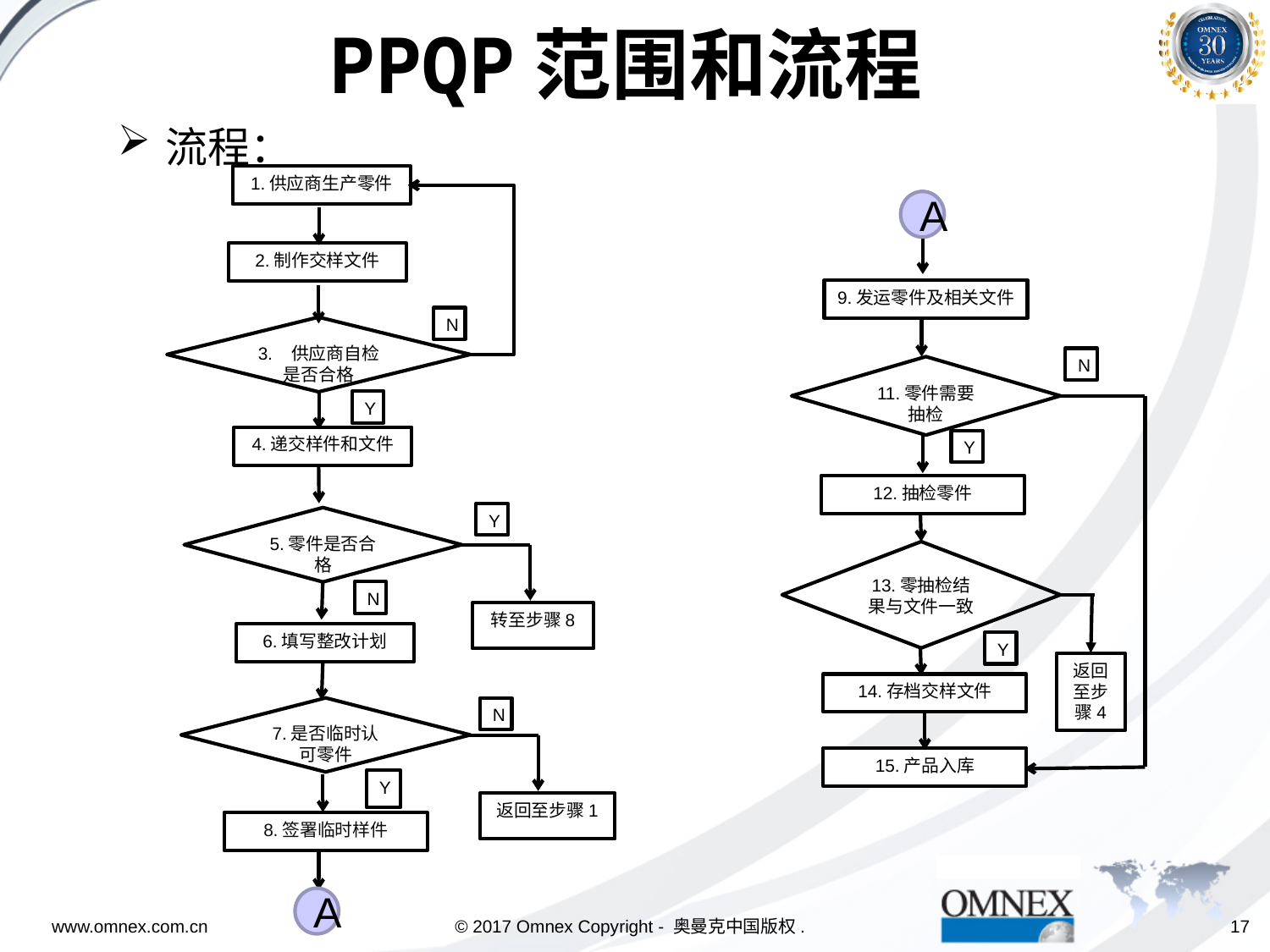

PPQP范围和流程
流程：
1.供应商生产零件
A
2.制作交样文件
9.发运零件及相关文件
N
3.   供应商自检是否合格

N
11.零件需要抽检
Y
4.递交样件和文件
Y
12.抽检零件
Y
5.零件是否合格
13.零抽检结果与文件一致

N
转至步骤8
6.填写整改计划
Y
返回至步骤4
14.存档交样文件
7.是否临时认可零件
N
15.产品入库
Y
返回至步骤1
8.签署临时样件
A